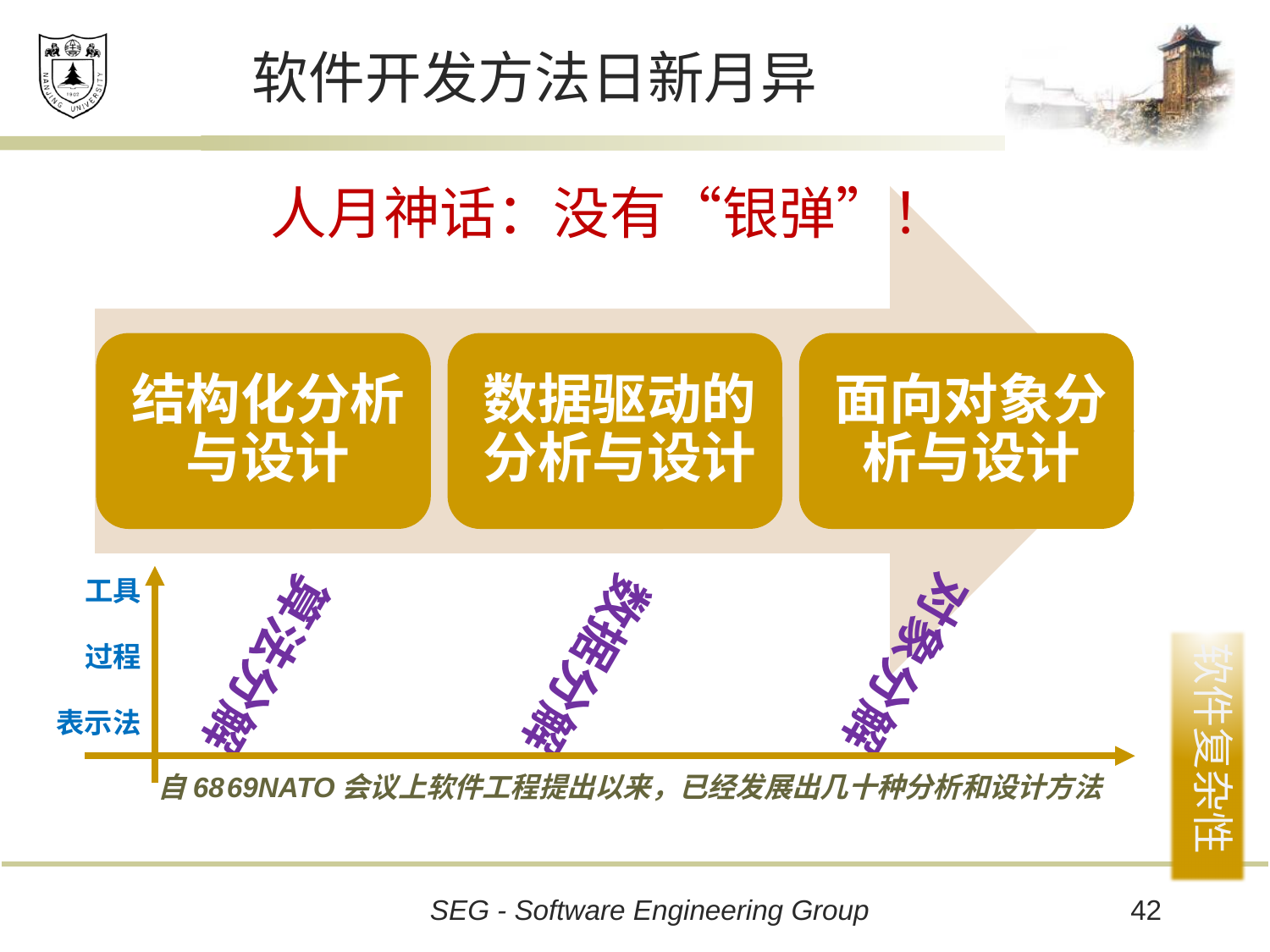

# 软件开发方法日新月异
人月神话：没有“银弹”！
结构化分析与设计
数据驱动的分析与设计
面向对象分析与设计
对象分解
算法分解
数据分解
工具
软件复杂性
过程
表示法
自68 69NATO会议上软件工程提出以来，已经发展出几十种分析和设计方法
42
SEG - Software Engineering Group